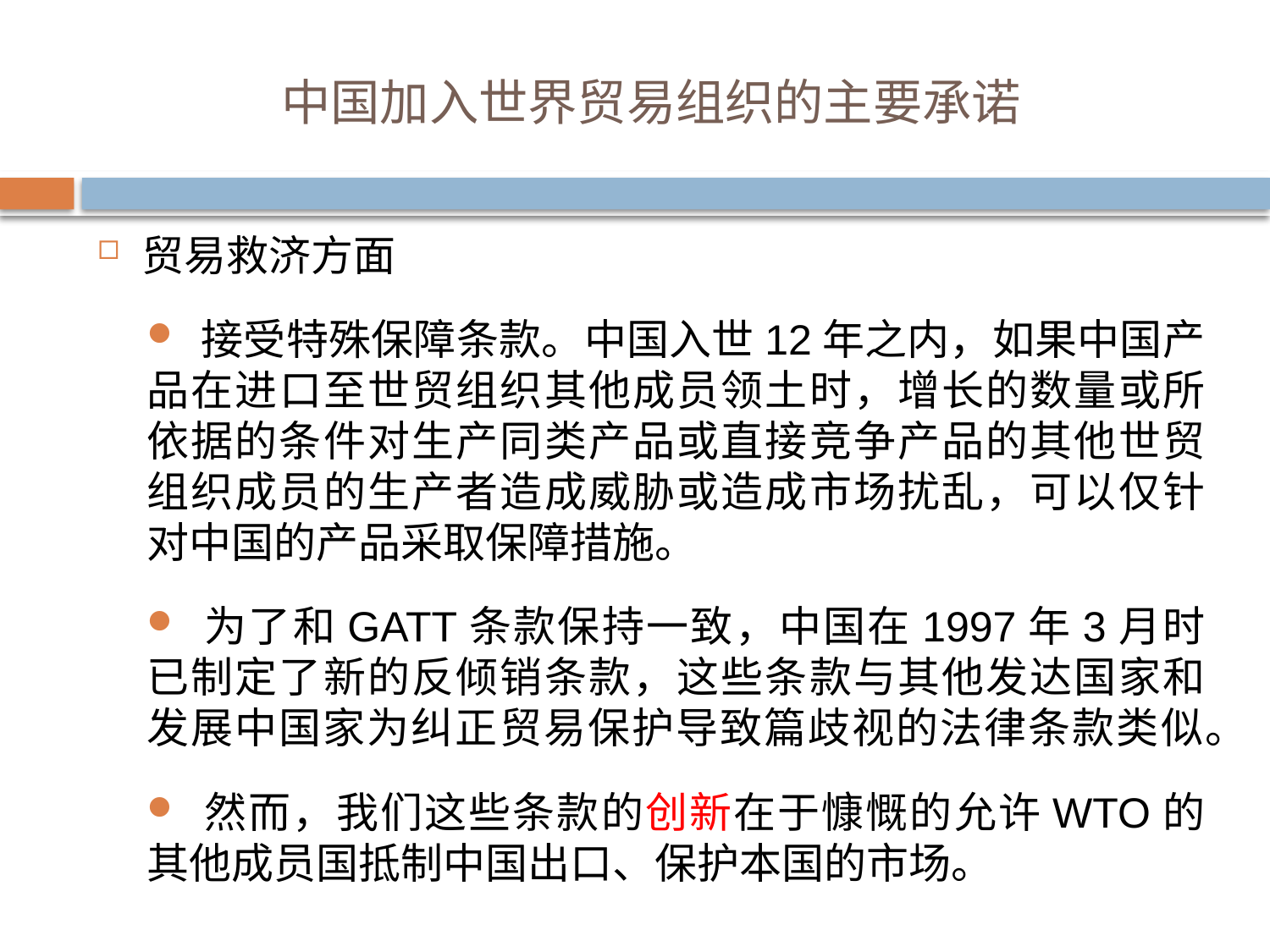

中国加入世界贸易组织的主要承诺
贸易救济方面
 接受特殊保障条款。中国入世12年之内，如果中国产品在进口至世贸组织其他成员领土时，增长的数量或所依据的条件对生产同类产品或直接竞争产品的其他世贸组织成员的生产者造成威胁或造成市场扰乱，可以仅针对中国的产品采取保障措施。
 为了和GATT条款保持一致，中国在1997年3月时已制定了新的反倾销条款，这些条款与其他发达国家和发展中国家为纠正贸易保护导致篇歧视的法律条款类似。
 然而，我们这些条款的创新在于慷慨的允许WTO的其他成员国抵制中国出口、保护本国的市场。